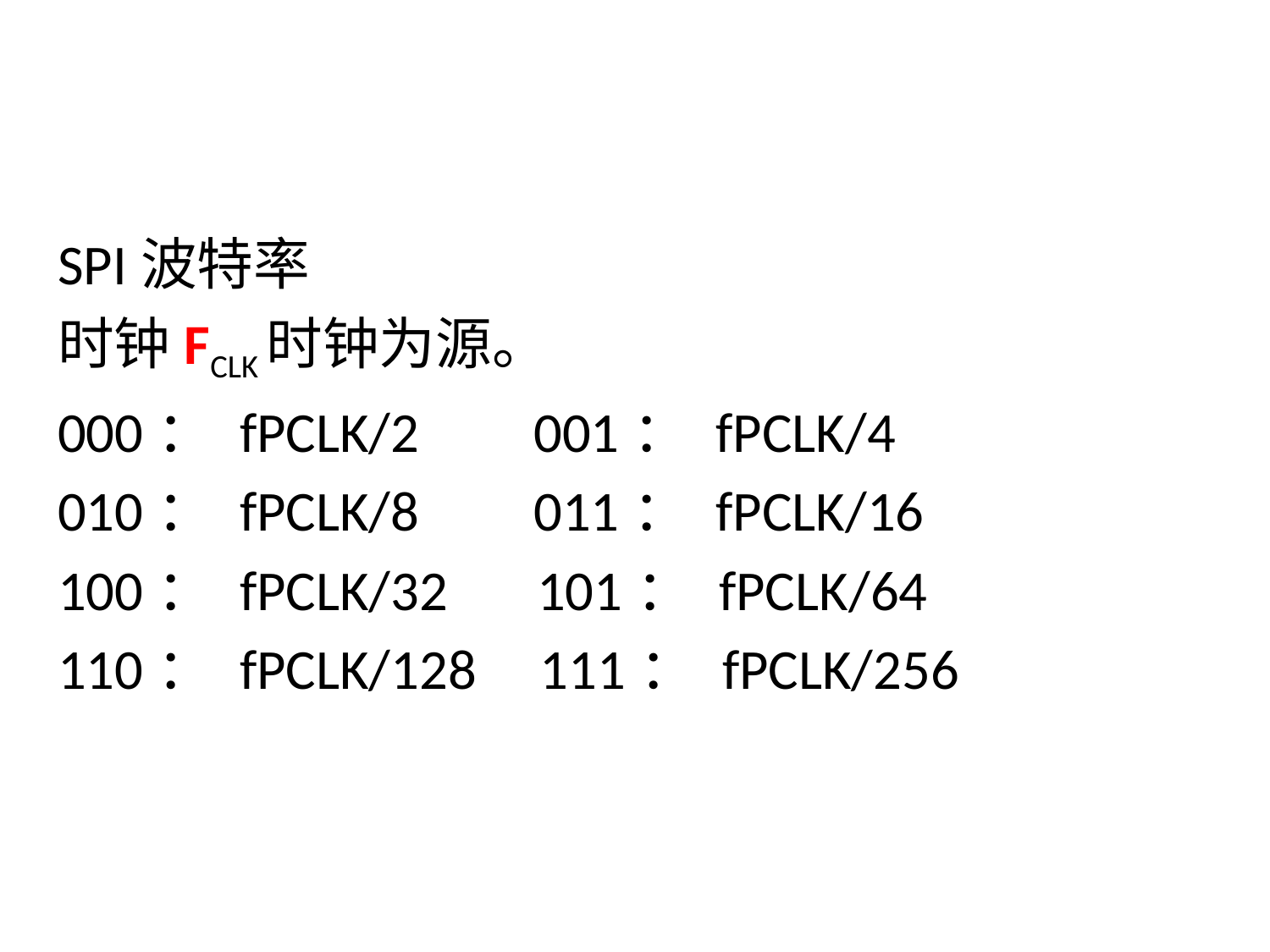

#
SPI波特率
时钟FCLK时钟为源。
000： fPCLK/2         001： fPCLK/4
010： fPCLK/8         011： fPCLK/16
100： fPCLK/32       101： fPCLK/64
110： fPCLK/128     111： fPCLK/256